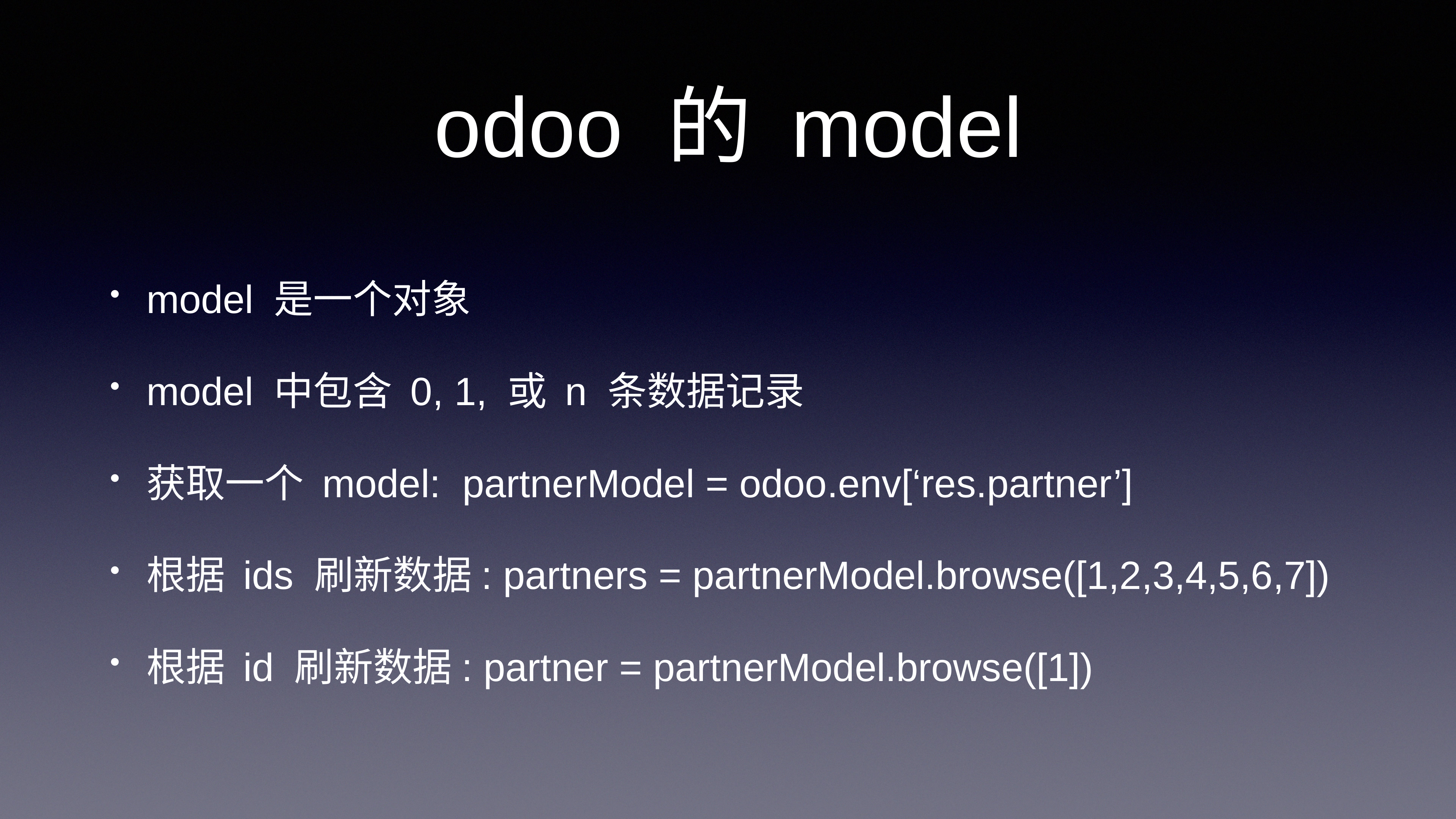

# odoo 的 model
model 是一个对象
model 中包含 0, 1, 或 n 条数据记录
获取一个 model:  partnerModel = odoo.env[‘res.partner’]
根据 ids 刷新数据: partners = partnerModel.browse([1,2,3,4,5,6,7])
根据 id 刷新数据: partner = partnerModel.browse([1])